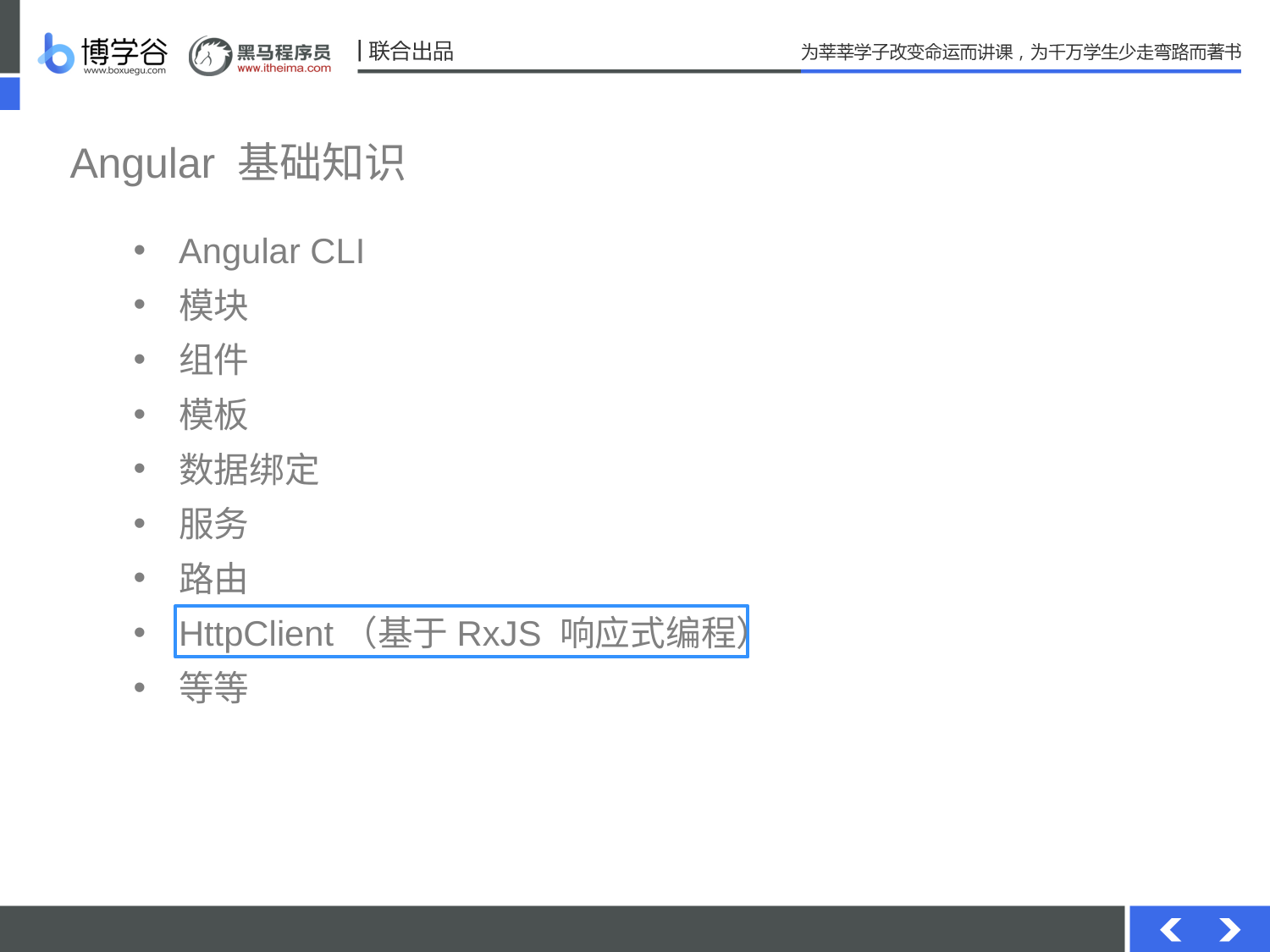

# Angular 基础知识
Angular CLI
模块
组件
模板
数据绑定
服务
路由
HttpClient（基于RxJS 响应式编程）
等等